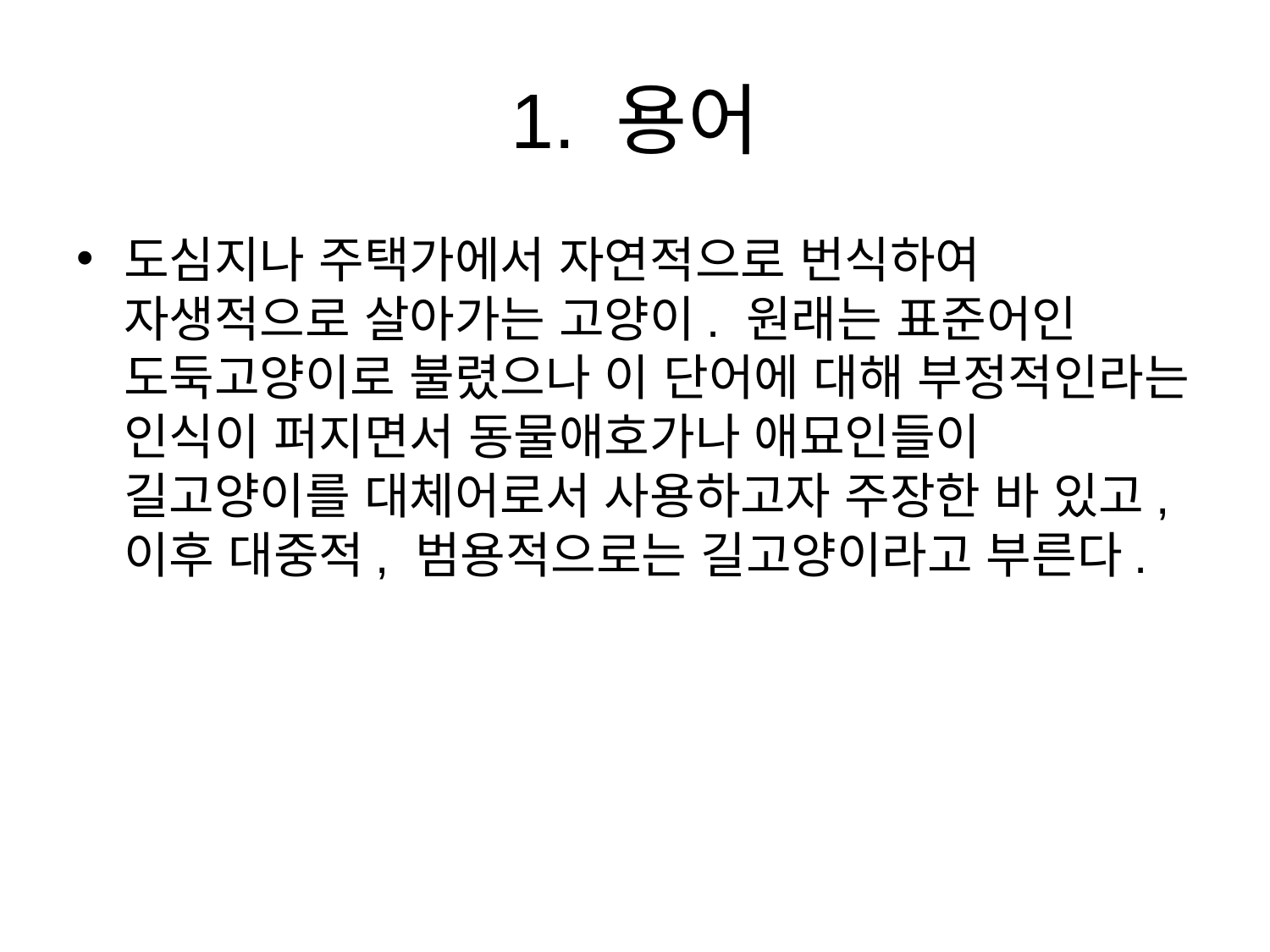

# 1. 용어
도심지나 주택가에서 자연적으로 번식하여 자생적으로 살아가는 고양이. 원래는 표준어인 도둑고양이로 불렸으나 이 단어에 대해 부정적인라는 인식이 퍼지면서 동물애호가나 애묘인들이 길고양이를 대체어로서 사용하고자 주장한 바 있고, 이후 대중적, 범용적으로는 길고양이라고 부른다.